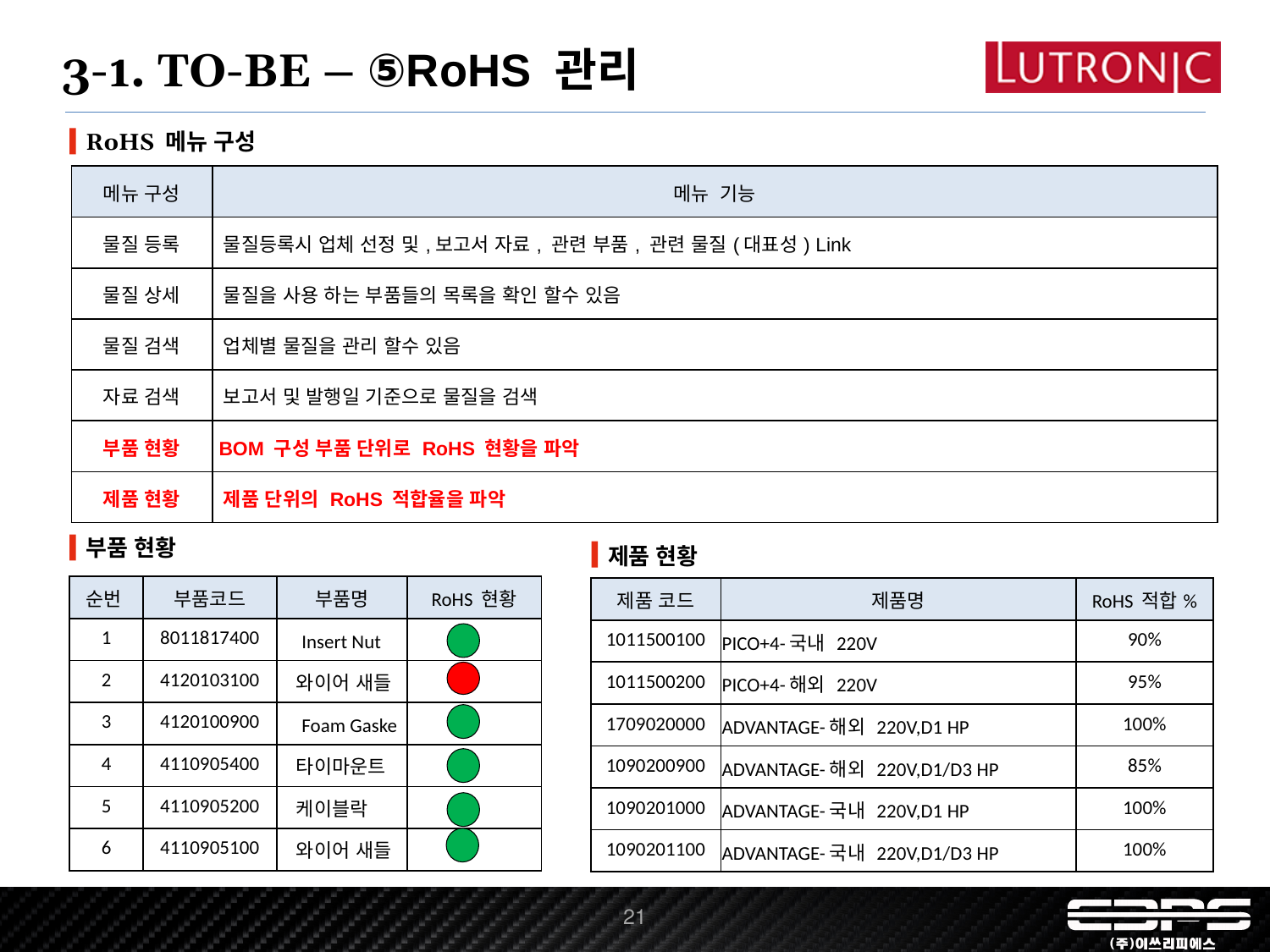

3-1. TO-BE – ⑤RoHS 관리
RoHS 메뉴 구성

| 메뉴 구성 | 메뉴 기능 |
| --- | --- |
| 물질 등록 | 물질등록시 업체 선정 및,보고서 자료, 관련 부품, 관련 물질(대표성) Link |
| 물질 상세 | 물질을 사용 하는 부품들의 목록을 확인 할수 있음 |
| 물질 검색 | 업체별 물질을 관리 할수 있음 |
| 자료 검색 | 보고서 및 발행일 기준으로 물질을 검색 |
| 부품 현황 | BOM 구성 부품 단위로 RoHS 현황을 파악 |
| 제품 현황 | 제품 단위의 RoHS 적합율을 파악 |
부품 현황

제품 현황

| 순번 | 부품코드 | 부품명 | RoHS 현황 |
| --- | --- | --- | --- |
| 1 | 8011817400 | Insert Nut |  |
| 2 | 4120103100 | 와이어 새들 |  |
| 3 | 4120100900 | Foam Gaske |  |
| 4 | 4110905400 | 타이마운트 |  |
| 5 | 4110905200 | 케이블락 |  |
| 6 | 4110905100 | 와이어 새들 |  |
| 제품 코드 | 제품명 | RoHS 적합% |
| --- | --- | --- |
| 1011500100 | PICO+4-국내 220V | 90% |
| 1011500200 | PICO+4-해외 220V | 95% |
| 1709020000 | ADVANTAGE-해외 220V,D1 HP | 100% |
| 1090200900 | ADVANTAGE-해외 220V,D1/D3 HP | 85% |
| 1090201000 | ADVANTAGE-국내 220V,D1 HP | 100% |
| 1090201100 | ADVANTAGE-국내 220V,D1/D3 HP | 100% |